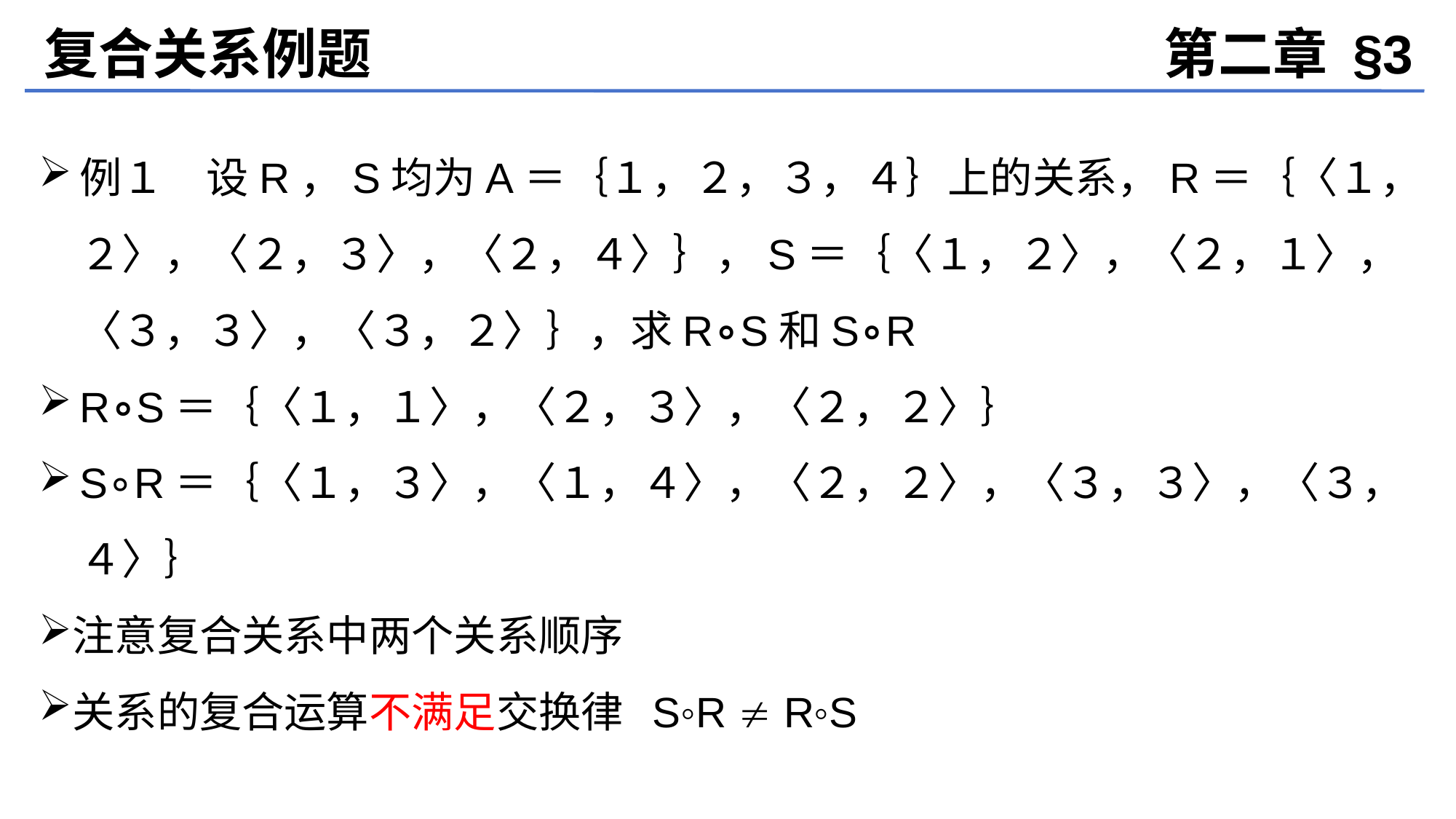

复合关系例题
第二章 §3
例１　设R，S均为A＝｛１，２，３，４｝上的关系，R＝｛〈１，２〉，〈２，３〉，〈２，４〉｝，S＝｛〈１，２〉，〈２，１〉，〈３，３〉，〈３，２〉｝，求R∘S和S∘R
R∘S＝｛〈１，１〉，〈２，３〉，〈２，２〉｝
S∘R＝｛〈１，３〉，〈１，４〉，〈２，２〉，〈３，３〉，〈３，４〉｝
注意复合关系中两个关系顺序
关系的复合运算不满足交换律  S◦R ≠ R◦S